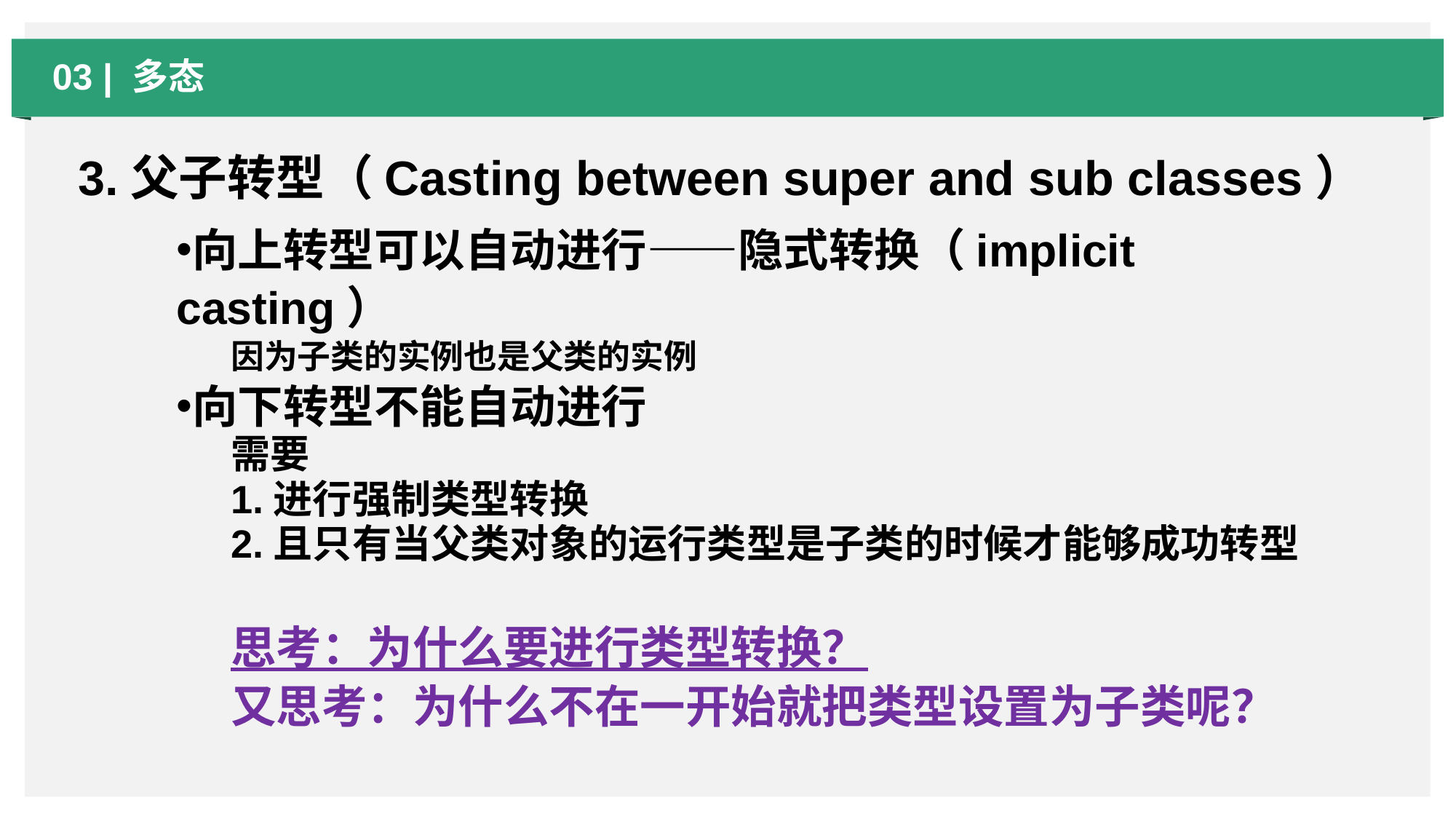

03 | 多态
3.父子转型（Casting between super and sub classes）
向上转型可以自动进行——隐式转换（implicit casting）
因为子类的实例也是父类的实例
向下转型不能自动进行
需要
1.进行强制类型转换
2.且只有当父类对象的运行类型是子类的时候才能够成功转型

思考：为什么要进行类型转换？
又思考：为什么不在一开始就把类型设置为子类呢？